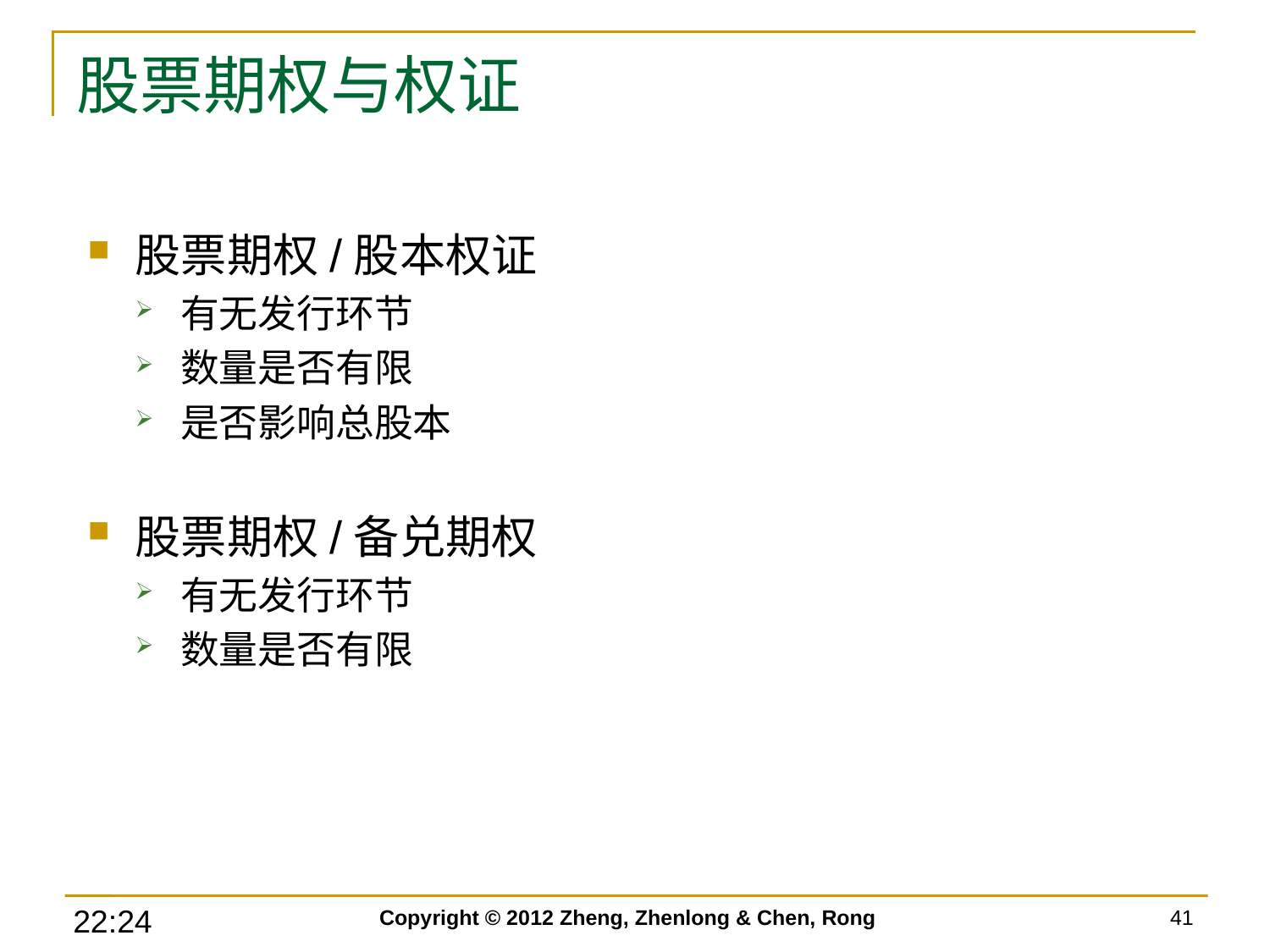

# 股票期权与权证

股票期权/股本权证
有无发行环节
数量是否有限
是否影响总股本

股票期权/备兑期权
有无发行环节
数量是否有限
Copyright © 2012 Zheng, Zhenlong & Chen, Rong
41